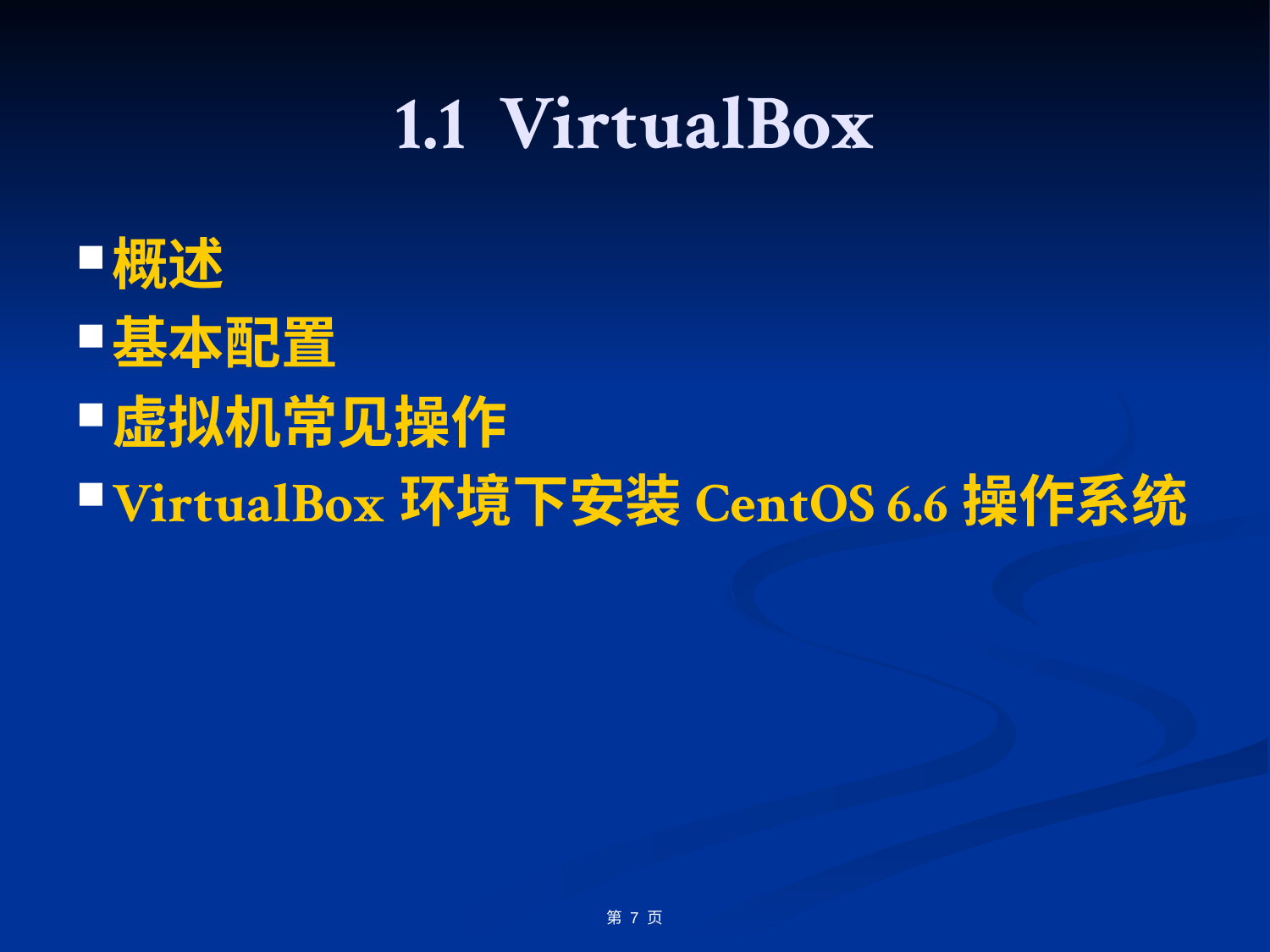

# 1.1  VirtualBox
概述
基本配置
虚拟机常见操作
VirtualBox环境下安装CentOS 6.6操作系统

第 7 页